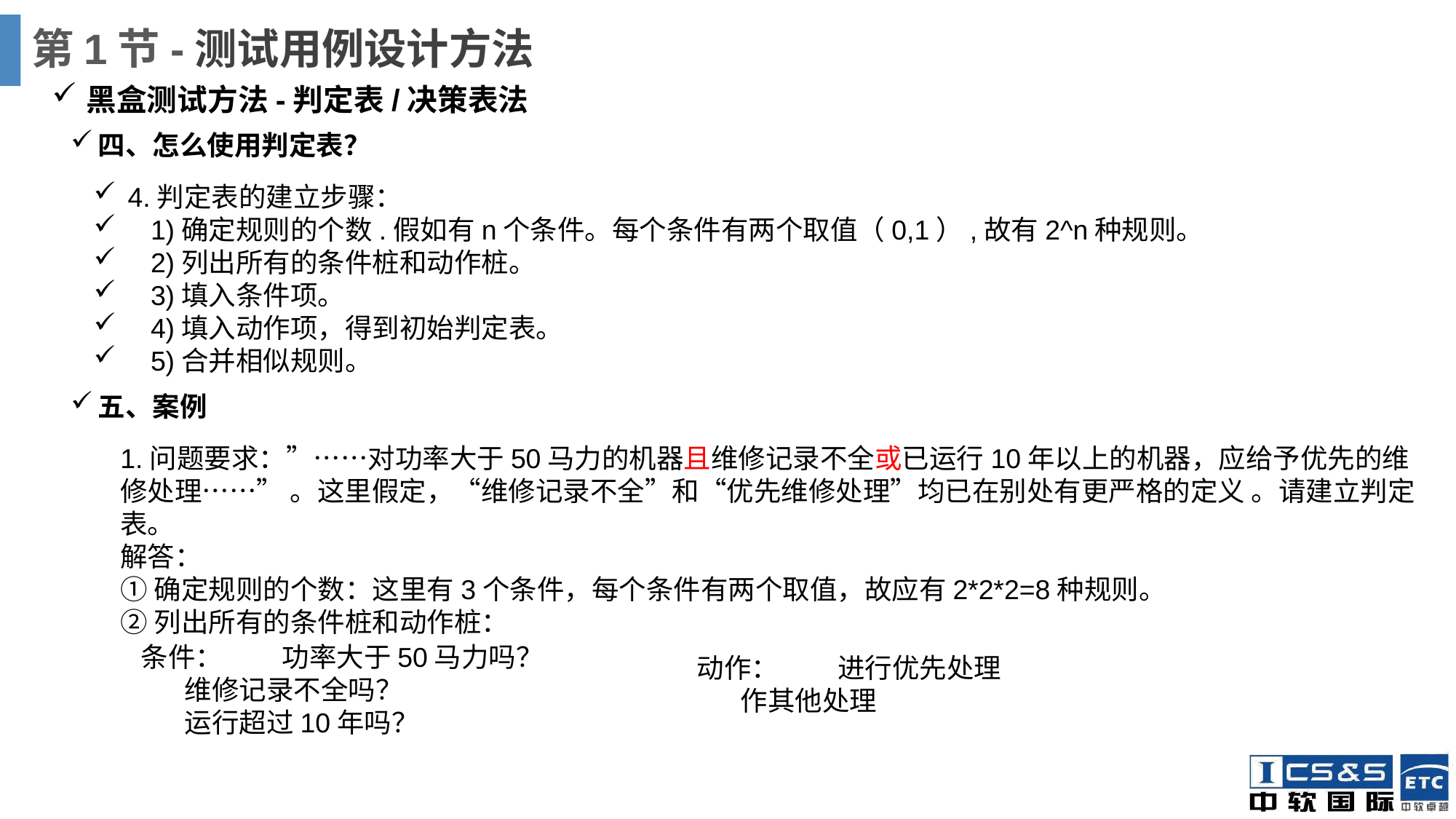

# 第1节-测试用例设计方法
黑盒测试方法-判定表/决策表法
四、怎么使用判定表？
4.判定表的建立步骤：
   1)确定规则的个数.假如有n个条件。每个条件有两个取值（0,1）,故有2^n种规则。
   2)列出所有的条件桩和动作桩。
   3)填入条件项。
   4)填入动作项，得到初始判定表。
   5)合并相似规则。
五、案例
1.问题要求：”……对功率大于50马力的机器且维修记录不全或已运行10年以上的机器，应给予优先的维修处理……” 。这里假定，“维修记录不全”和“优先维修处理”均已在别处有更严格的定义 。请建立判定表。解答：①确定规则的个数：这里有3个条件，每个条件有两个取值，故应有2*2*2=8种规则。②列出所有的条件桩和动作桩：

条件：	功率大于50马力吗？
      维修记录不全吗？
      运行超过10年吗？
动作：	进行优先处理
      作其他处理